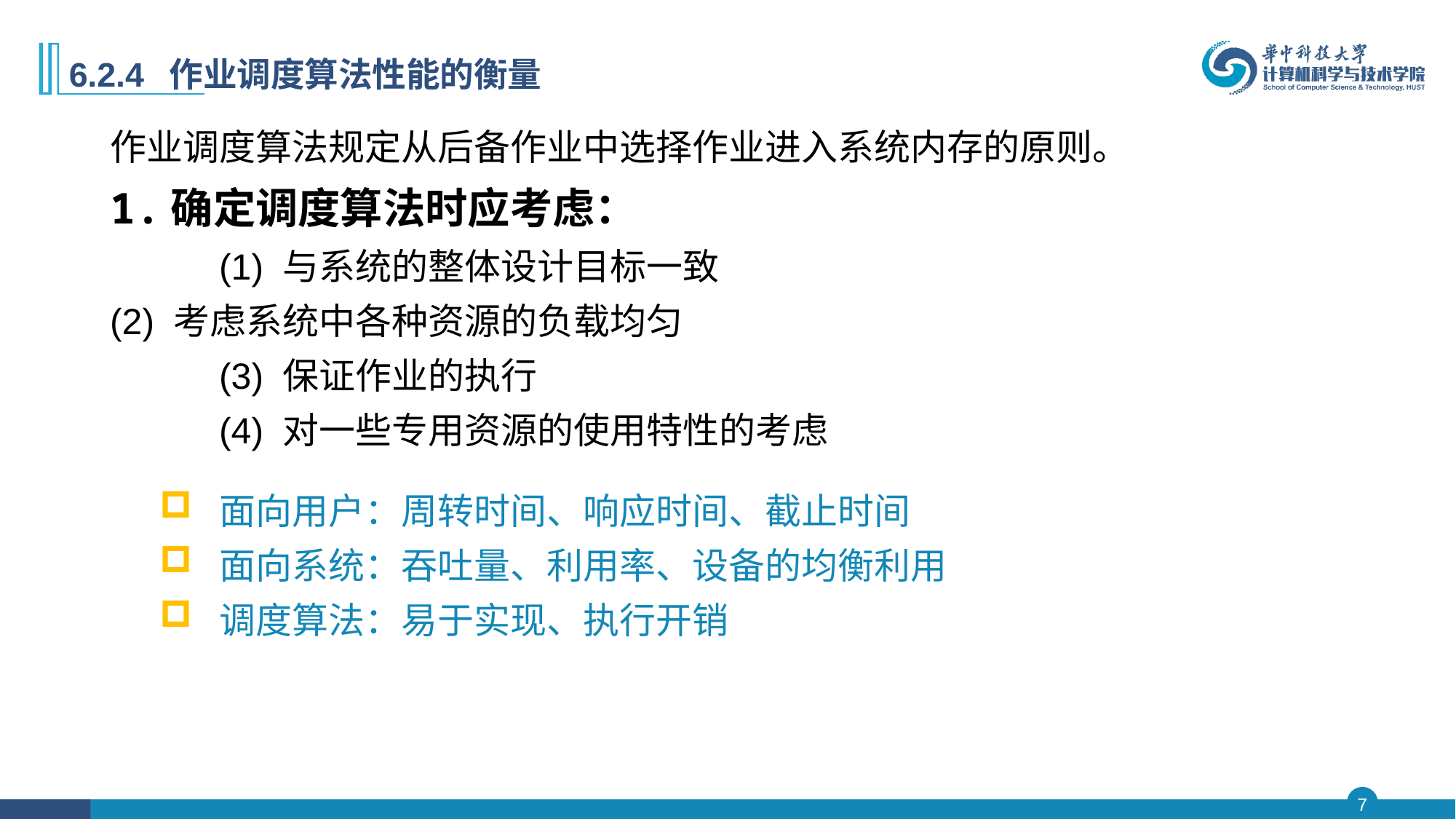

# 6.2.4  作业调度算法性能的衡量
	作业调度算法规定从后备作业中选择作业进入系统内存的原则。
	1.确定调度算法时应考虑：
		(1) 与系统的整体设计目标一致
   	(2) 考虑系统中各种资源的负载均匀
		(3) 保证作业的执行
		(4) 对一些专用资源的使用特性的考虑

 面向用户：周转时间、响应时间、截止时间
 面向系统：吞吐量、利用率、设备的均衡利用
 调度算法：易于实现、执行开销